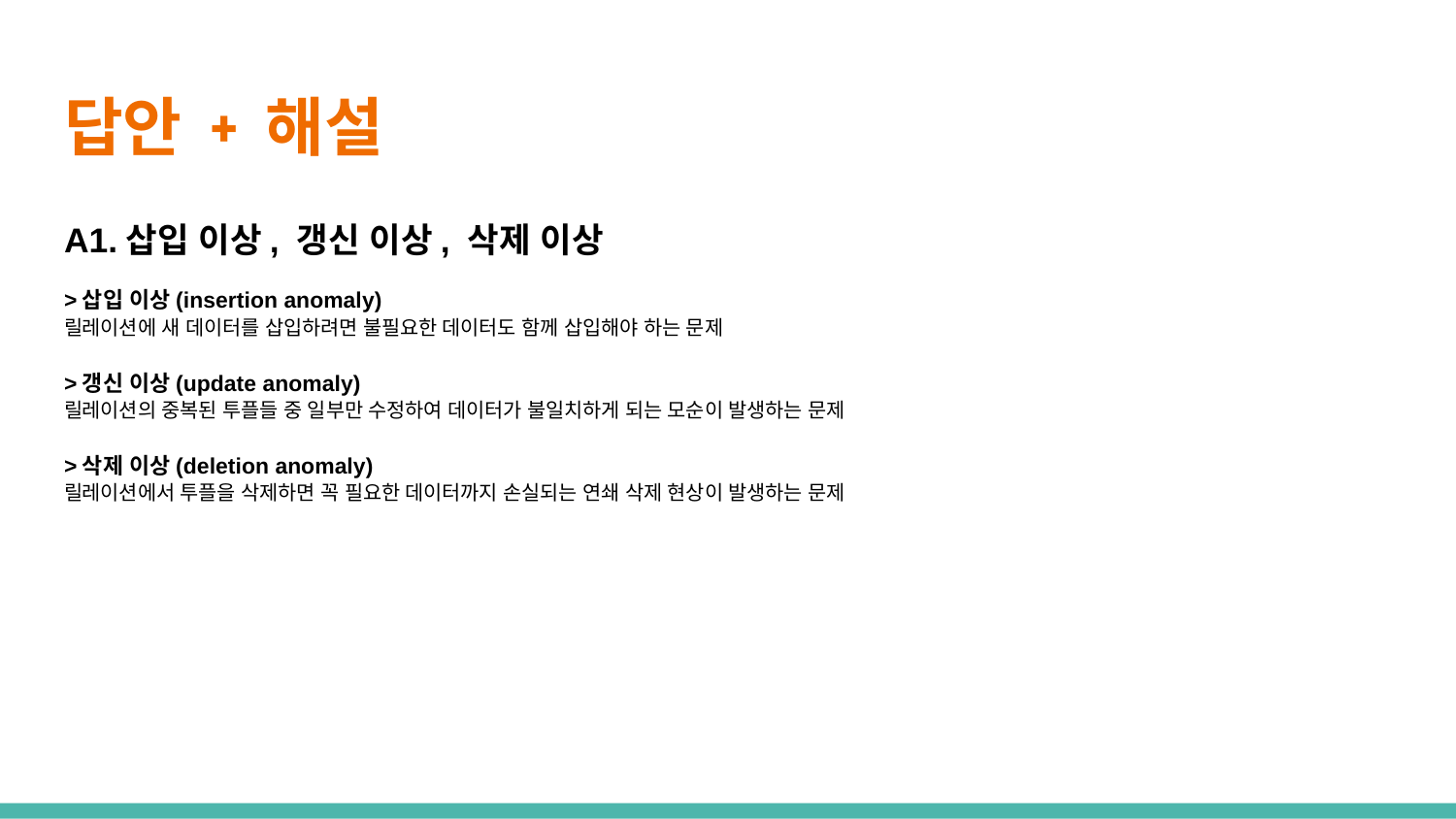

# 답안 + 해설
A1.삽입 이상, 갱신 이상, 삭제 이상
>삽입 이상(insertion anomaly)
릴레이션에 새 데이터를 삽입하려면 불필요한 데이터도 함께 삽입해야 하는 문제

>갱신 이상(update anomaly)
릴레이션의 중복된 투플들 중 일부만 수정하여 데이터가 불일치하게 되는 모순이 발생하는 문제

>삭제 이상(deletion anomaly)
릴레이션에서 투플을 삭제하면 꼭 필요한 데이터까지 손실되는 연쇄 삭제 현상이 발생하는 문제